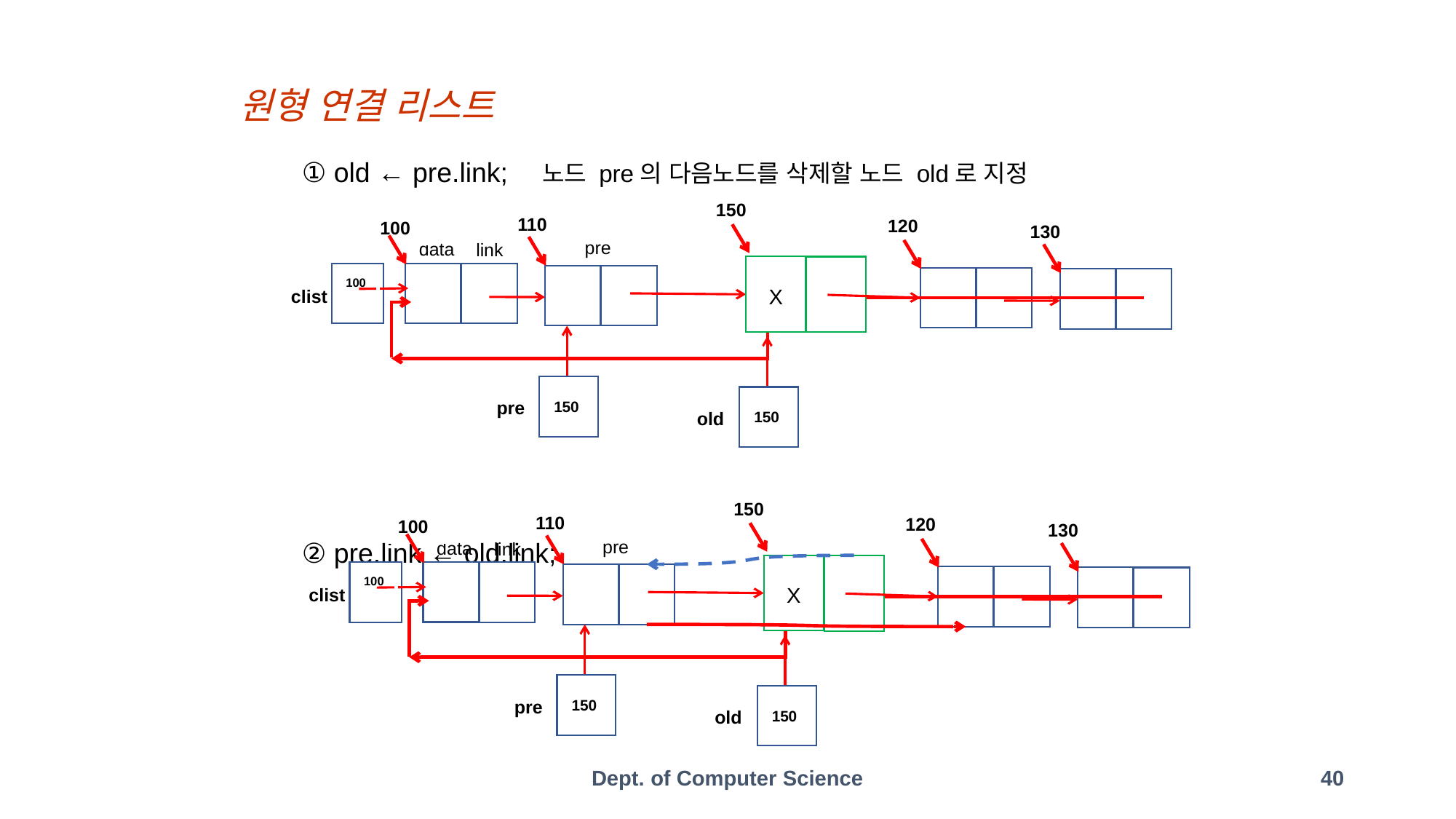

원형 연결 리스트
① old ← pre.link;    노드 pre의 다음노드를 삭제할 노드 old로 지정

② pre.link ← old.link;
150
110
120
100
130
pre
data
link

100
X
clist

pre
150

old
150
150
110
120
100
130
pre
data
link

100
X
clist

pre
150

old
150
Dept. of Computer Science
40